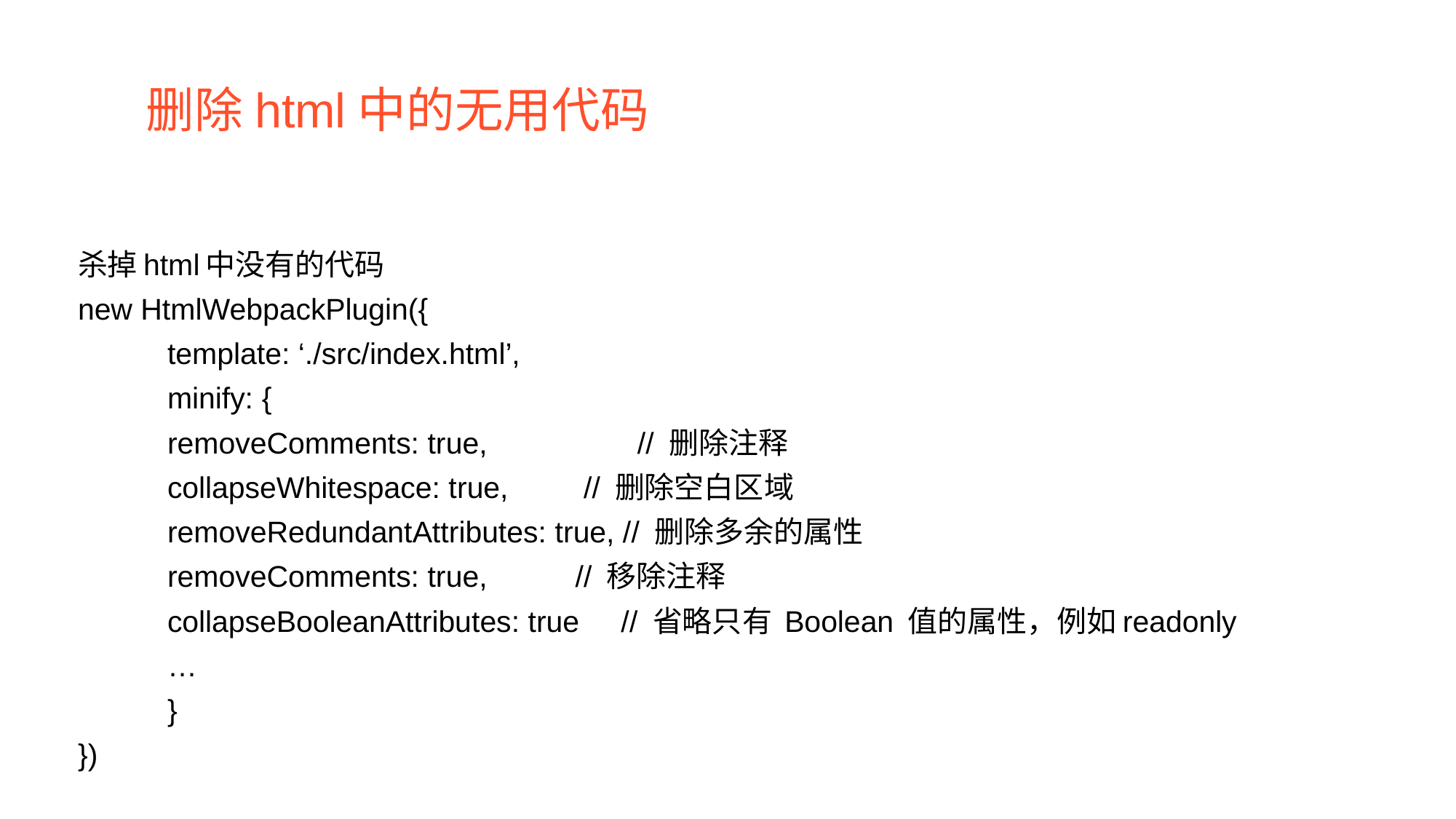

# 删除html中的无用代码
杀掉html中没有的代码
new HtmlWebpackPlugin({
	template: ‘./src/index.html’,
	minify: {
		removeComments: true,                  // 删除注释
		collapseWhitespace: true,	       // 删除空白区域
		removeRedundantAttributes: true, // 删除多余的属性
		removeComments: true,	      // 移除注释
		collapseBooleanAttributes: true     // 省略只有 Boolean 值的属性，例如readonly
		…
	}
})